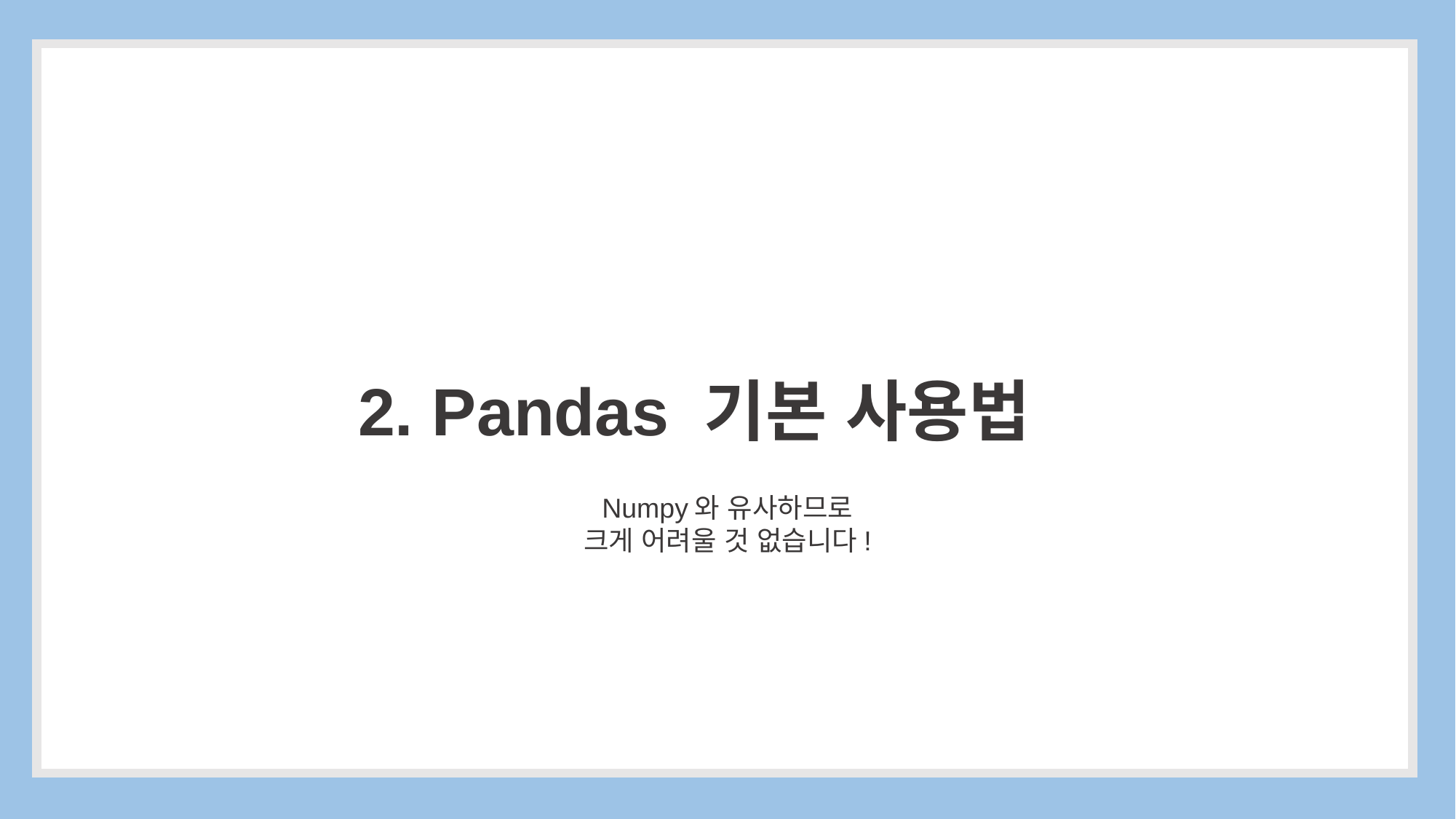

2. Pandas 기본 사용법
Numpy와 유사하므로
크게 어려울 것 없습니다!